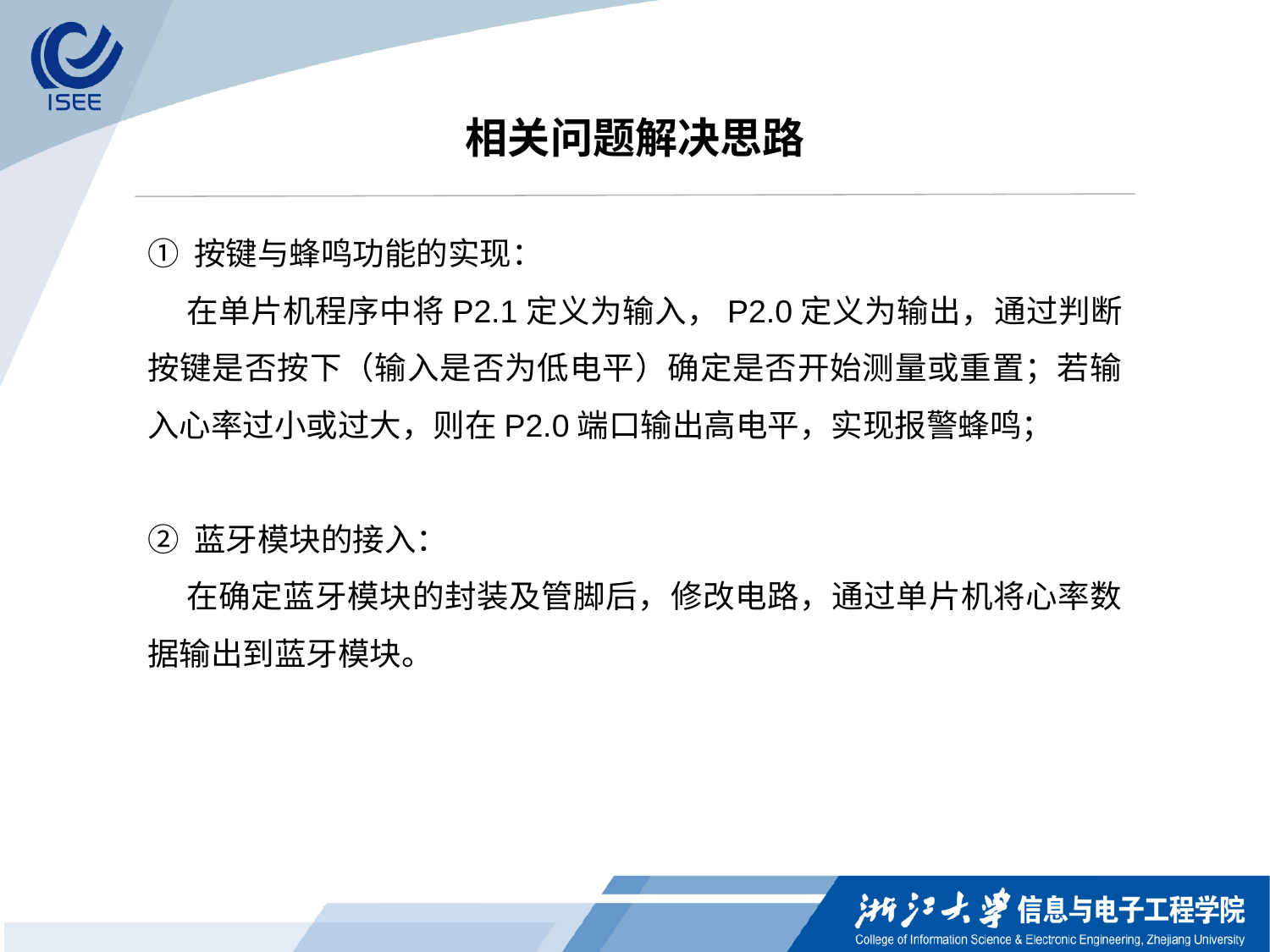

相关问题解决思路
① 按键与蜂鸣功能的实现：
    在单片机程序中将P2.1定义为输入，P2.0定义为输出，通过判断按键是否按下（输入是否为低电平）确定是否开始测量或重置；若输入心率过小或过大，则在P2.0端口输出高电平，实现报警蜂鸣；

② 蓝牙模块的接入：
    在确定蓝牙模块的封装及管脚后，修改电路，通过单片机将心率数据输出到蓝牙模块。